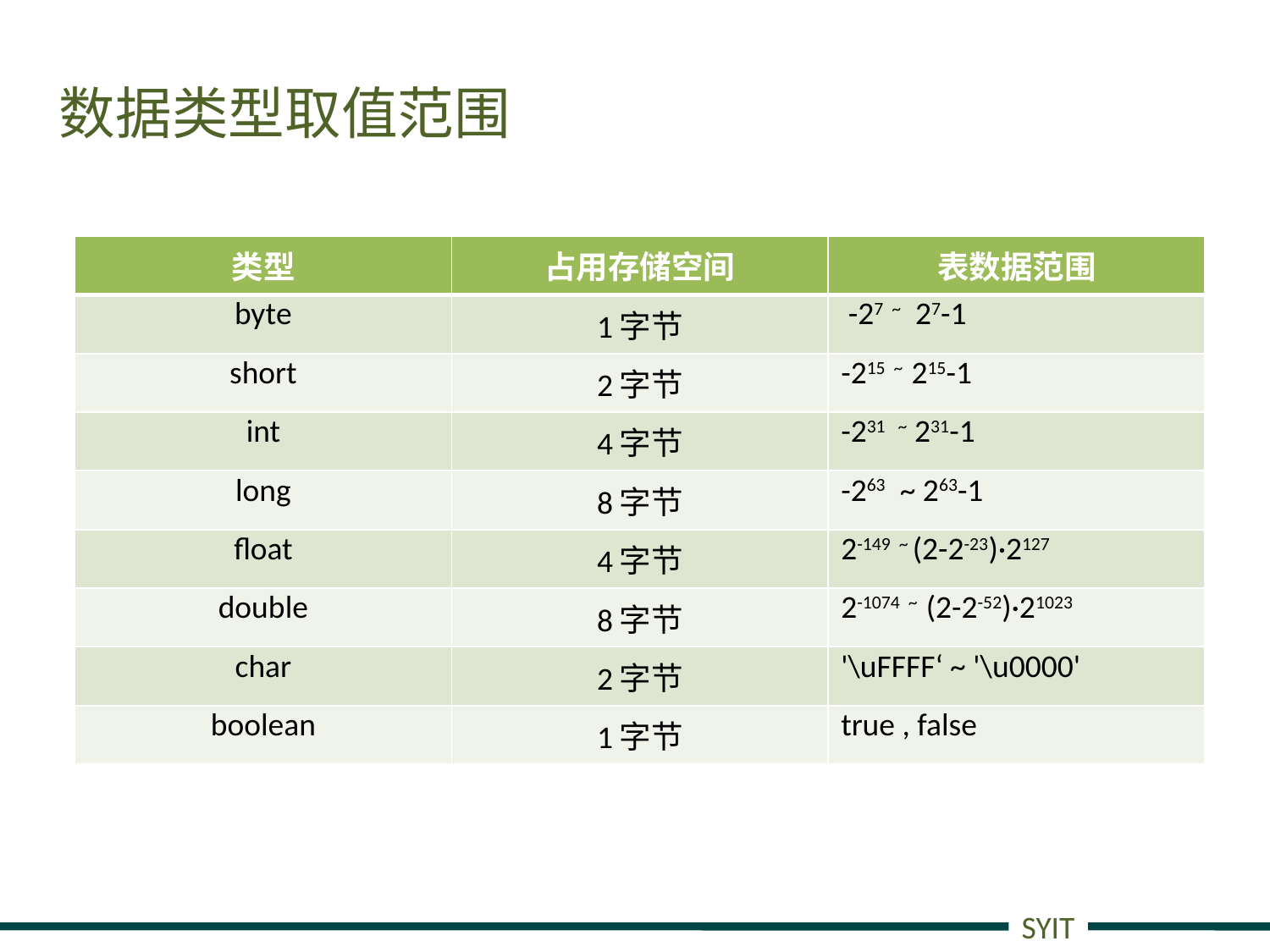

# 数据类型取值范围

| 类型 | 占用存储空间 | 表数据范围 |
| --- | --- | --- |
| byte | 1字节 | -27 ~ 27-1 |
| short | 2字节 | -215 ~ 215-1 |
| int | 4字节 | -231 ~ 231-1 |
| long | 8字节 | -263 ~ 263-1 |
| float | 4字节 | 2-149 ~ (2-2-23)·2127 |
| double | 8字节 | 2-1074 ~ (2-2-52)·21023 |
| char | 2字节 | '\uFFFF‘ ~ '\u0000' |
| boolean | 1字节 | true , false |
SYIT